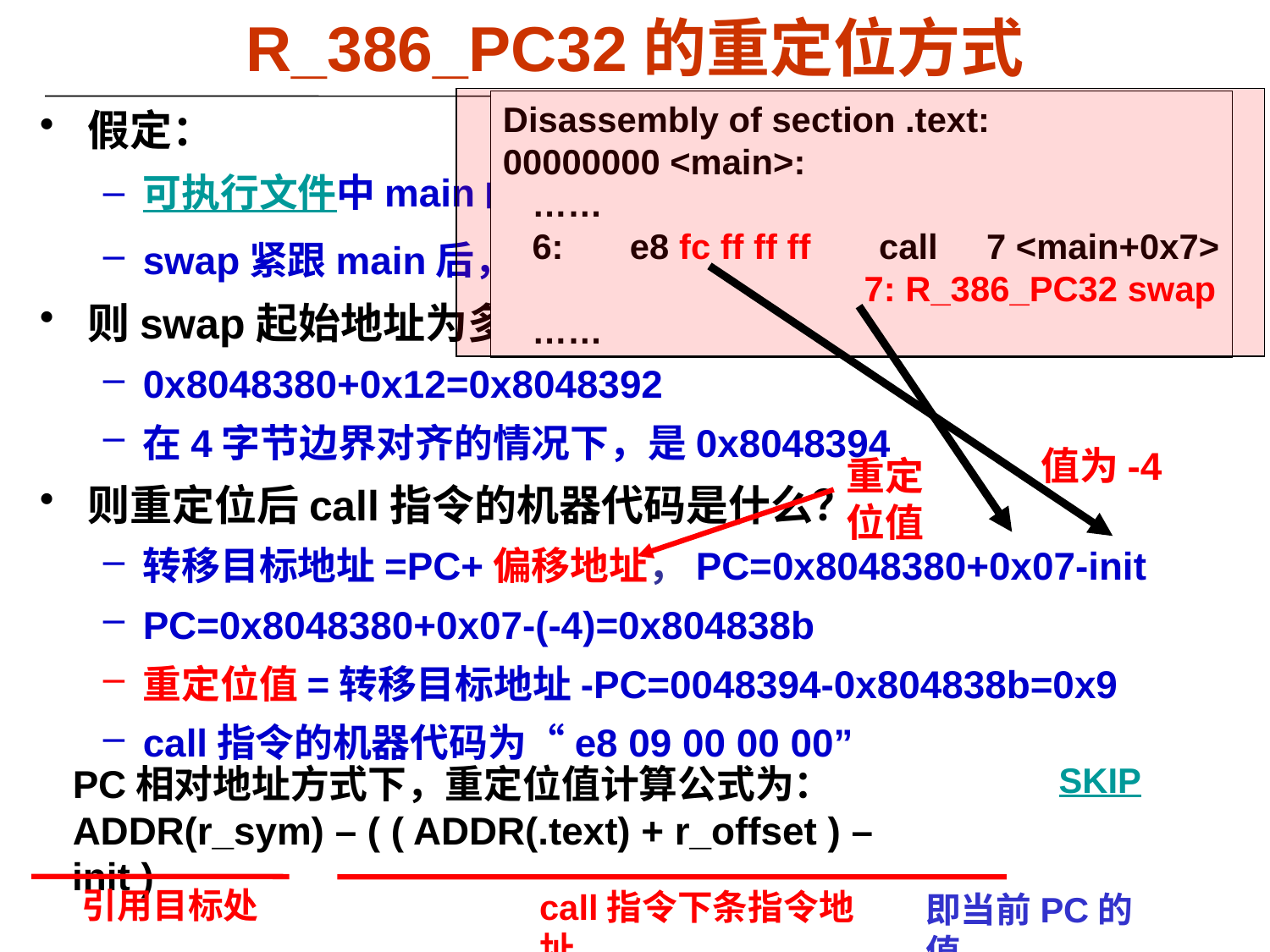

# R_386_PC32的重定位方式

Disassembly of section .text:
00000000 <main>:
   ……
   6:	e8 fc ff ff ff       call     7 <main+0x7>
		           7: R_386_PC32 swap
   ……
假定：
可执行文件中main函数对应机器代码从0x8048380开始
swap紧跟main后，其机器代码首地址按4字节边界对齐
则swap起始地址为多少？
0x8048380+0x12=0x8048392
在4字节边界对齐的情况下，是0x8048394
则重定位后call指令的机器代码是什么？
转移目标地址=PC+偏移地址，PC=0x8048380+0x07-init
PC=0x8048380+0x07-(-4)=0x804838b
重定位值=转移目标地址-PC=0048394-0x804838b=0x9
call指令的机器代码为“e8 09 00 00 00”

值为-4
重定位值

SKIP
PC相对地址方式下，重定位值计算公式为：
ADDR(r_sym) – ( ( ADDR(.text) + r_offset ) – init )

引用目标处

call指令下条指令地址
即当前PC的值